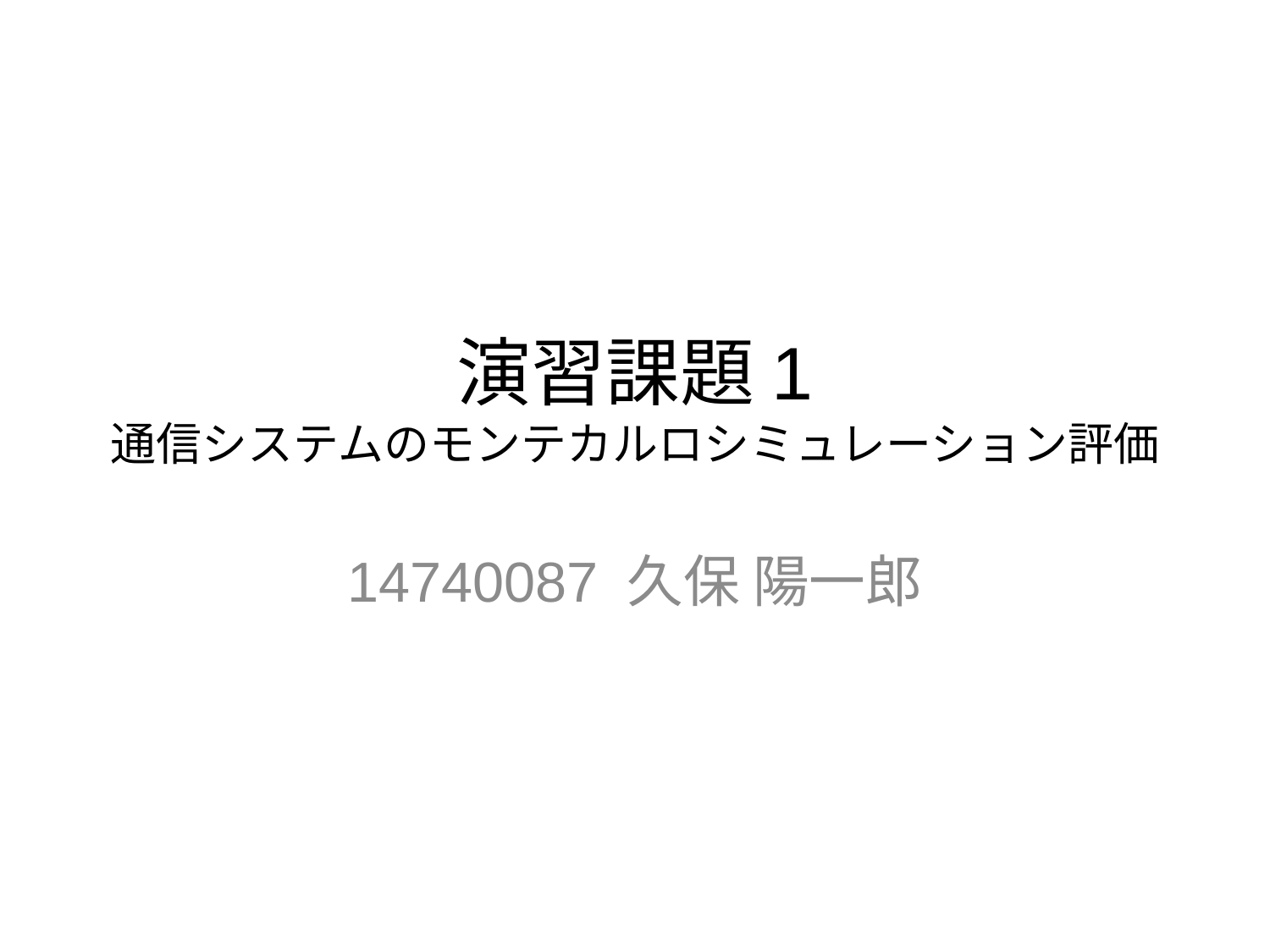

# 演習課題1 通信システムのモンテカルロシミュレーション評価
14740087 久保 陽一郎